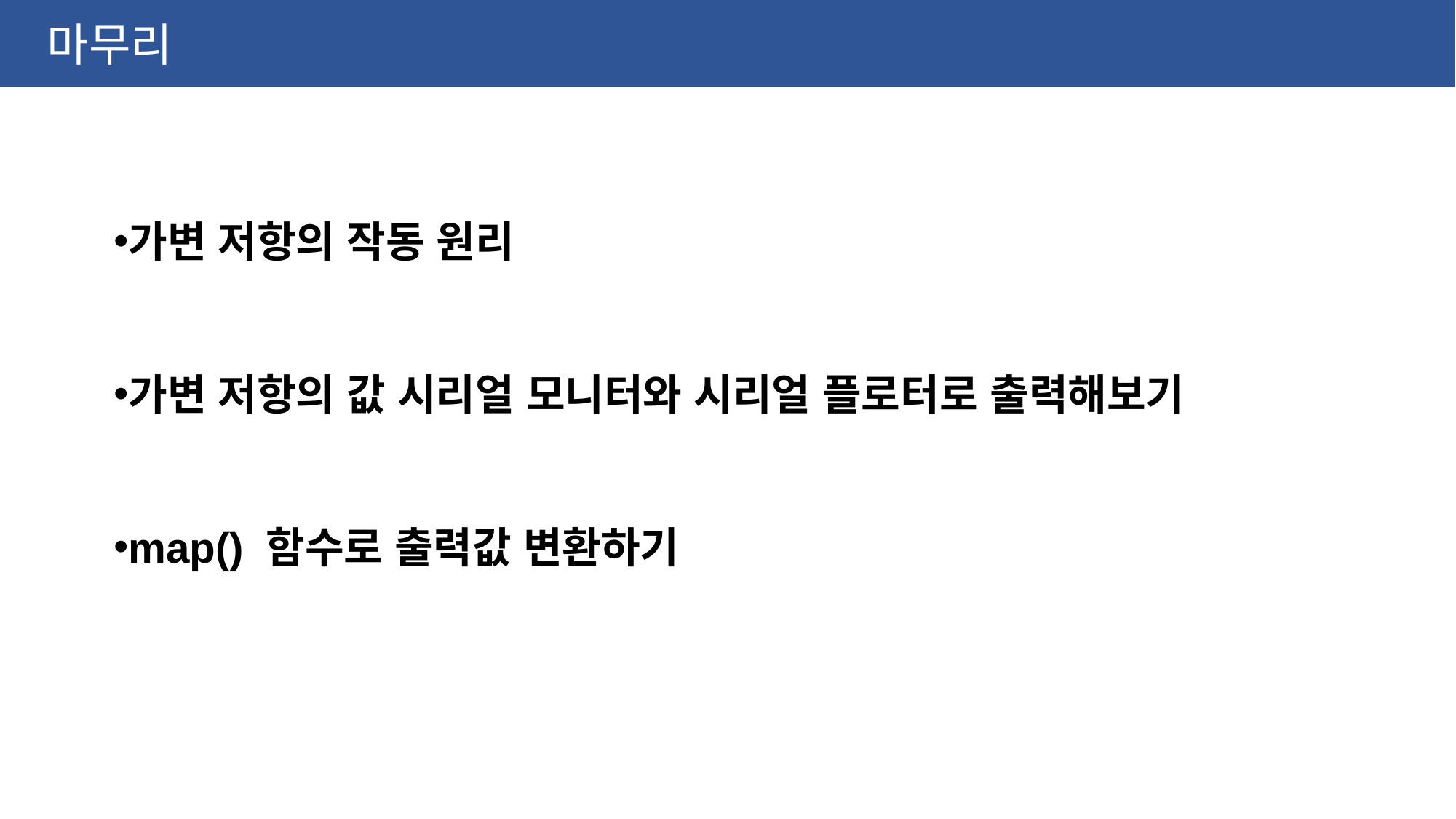

마무리
가변 저항의 작동 원리

가변 저항의 값 시리얼 모니터와 시리얼 플로터로 출력해보기

map() 함수로 출력값 변환하기